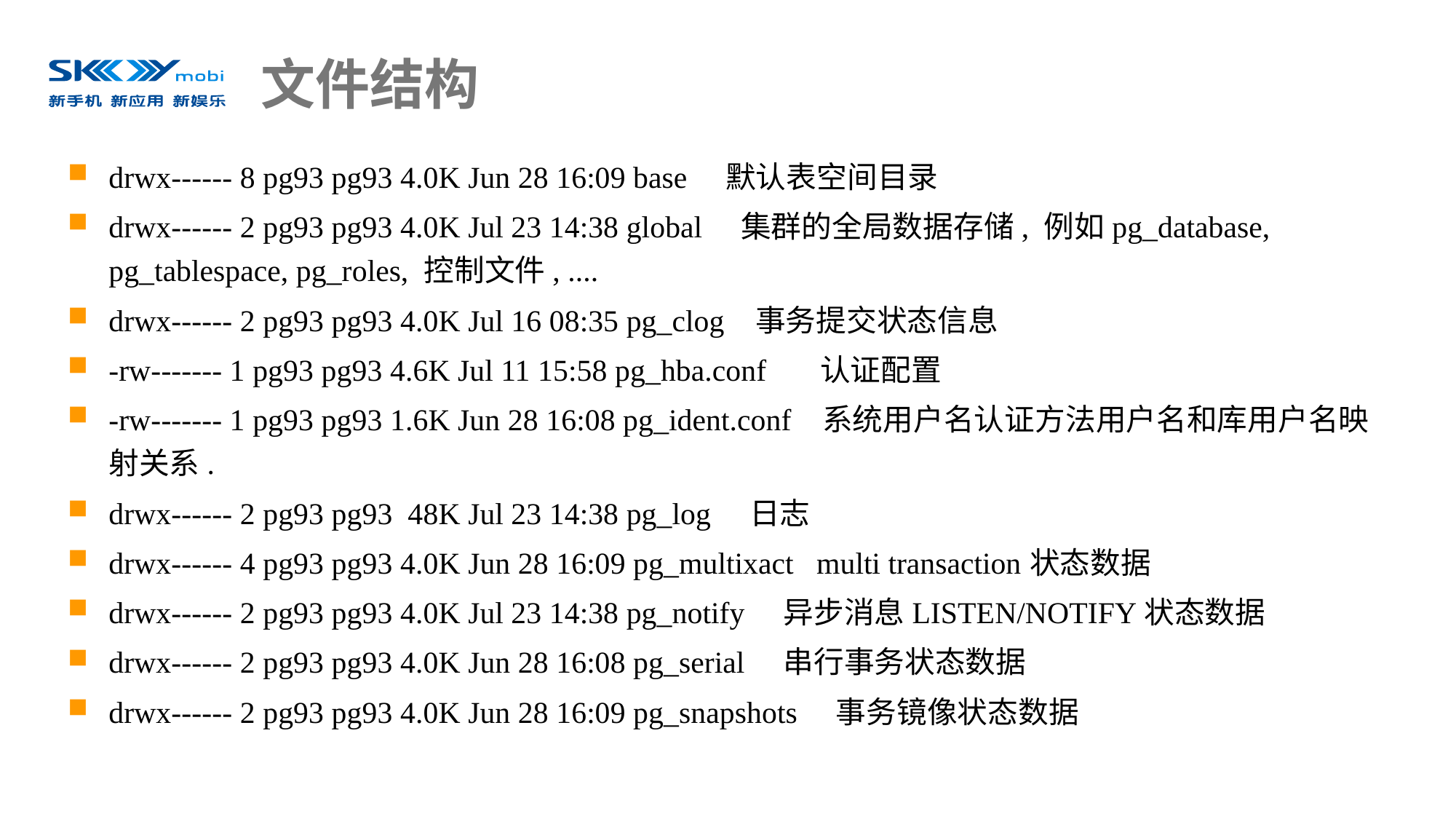

# 文件结构
drwx------ 8 pg93 pg93 4.0K Jun 28 16:09 base    默认表空间目录
drwx------ 2 pg93 pg93 4.0K Jul 23 14:38 global    集群的全局数据存储, 例如pg_database, pg_tablespace, pg_roles, 控制文件, ....
drwx------ 2 pg93 pg93 4.0K Jul 16 08:35 pg_clog   事务提交状态信息
-rw------- 1 pg93 pg93 4.6K Jul 11 15:58 pg_hba.conf      认证配置
-rw------- 1 pg93 pg93 1.6K Jun 28 16:08 pg_ident.conf   系统用户名认证方法用户名和库用户名映射关系.
drwx------ 2 pg93 pg93  48K Jul 23 14:38 pg_log    日志
drwx------ 4 pg93 pg93 4.0K Jun 28 16:09 pg_multixact   multi transaction状态数据
drwx------ 2 pg93 pg93 4.0K Jul 23 14:38 pg_notify    异步消息LISTEN/NOTIFY状态数据
drwx------ 2 pg93 pg93 4.0K Jun 28 16:08 pg_serial    串行事务状态数据
drwx------ 2 pg93 pg93 4.0K Jun 28 16:09 pg_snapshots    事务镜像状态数据